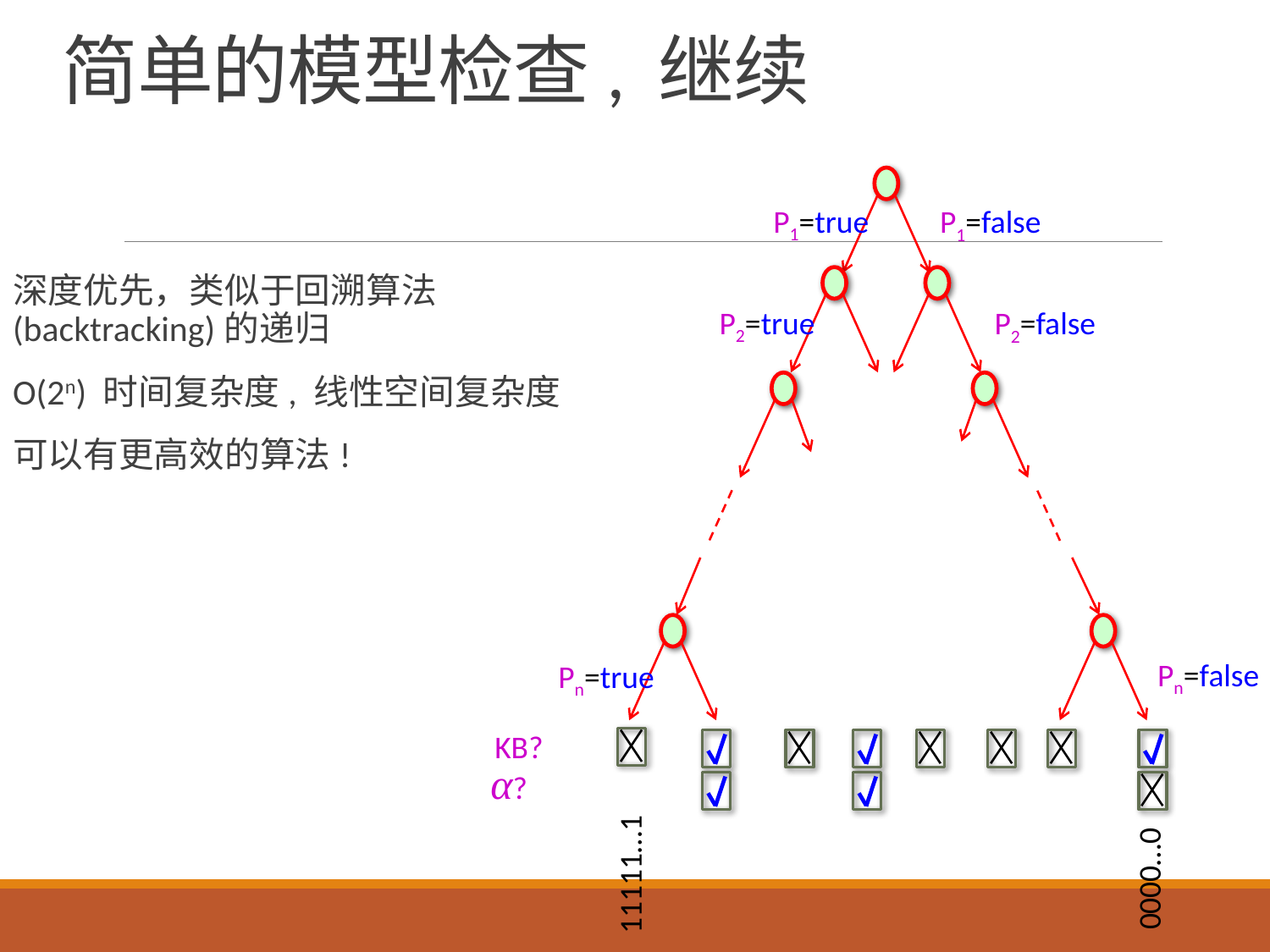

# 简单的模型检查, 继续

P1=true
P1=false

P2=true
P2=false

Pn=false
Pn=true
深度优先，类似于回溯算法 (backtracking)的递归
O(2n) 时间复杂度, 线性空间复杂度
可以有更高效的算法!
KB?

α?

11111…1
0000…0